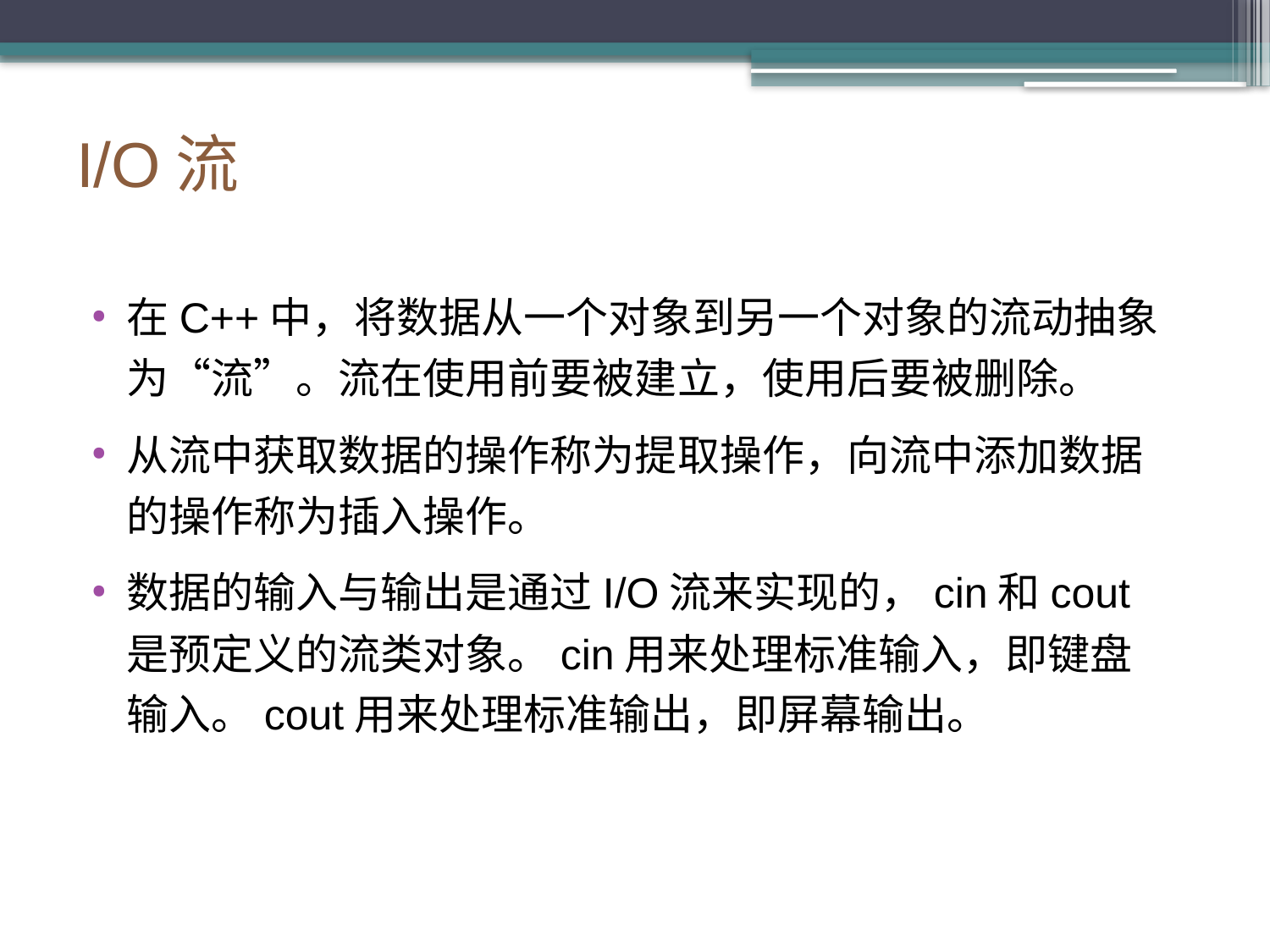

6
# I/O流
在C++中，将数据从一个对象到另一个对象的流动抽象为“流”。流在使用前要被建立，使用后要被删除。
从流中获取数据的操作称为提取操作，向流中添加数据的操作称为插入操作。
数据的输入与输出是通过I/O流来实现的，cin和cout是预定义的流类对象。cin用来处理标准输入，即键盘输入。cout用来处理标准输出，即屏幕输出。